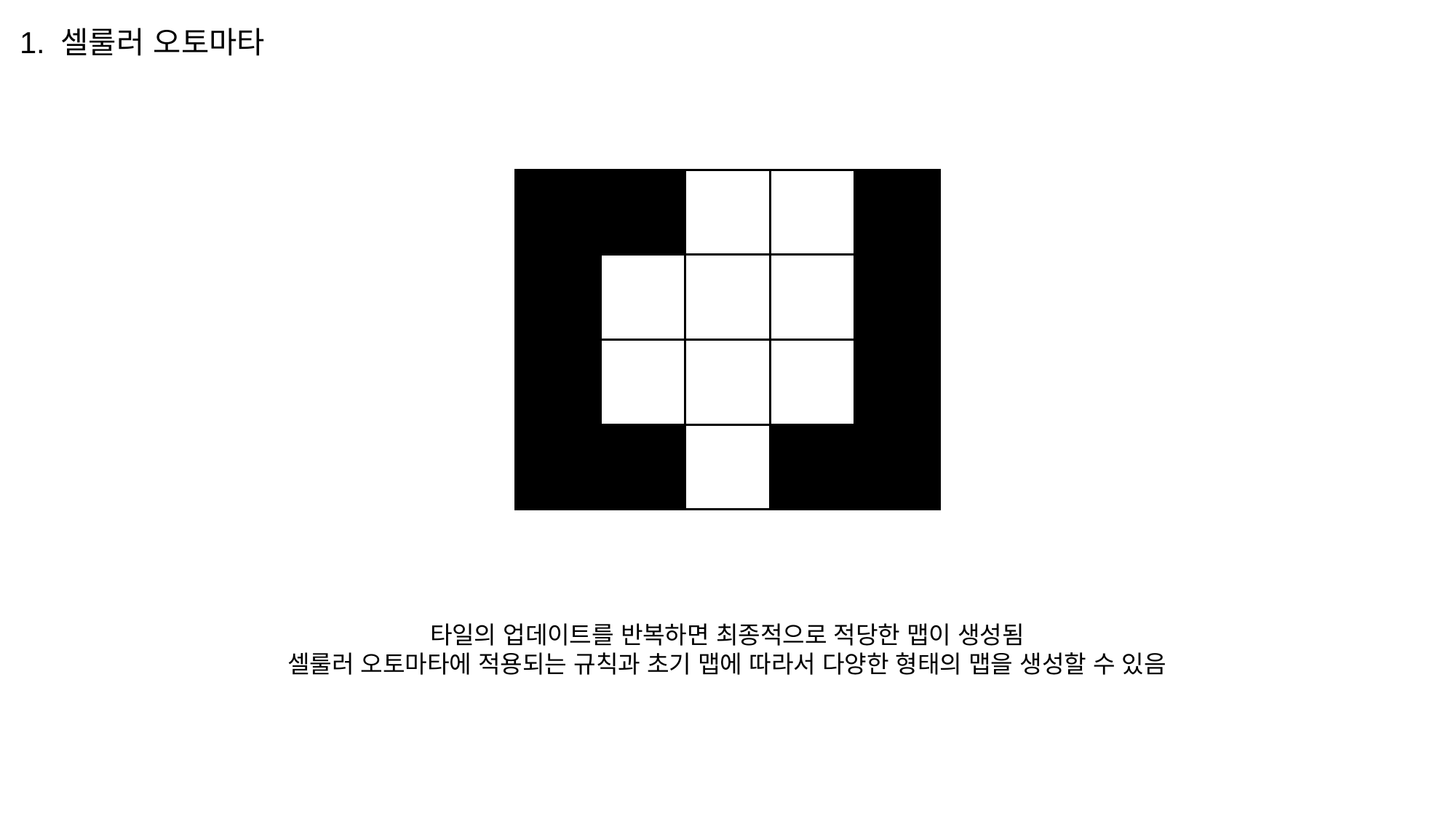

1. 셀룰러 오토마타

타일의 업데이트를 반복하면 최종적으로 적당한 맵이 생성됨
셀룰러 오토마타에 적용되는 규칙과 초기 맵에 따라서 다양한 형태의 맵을 생성할 수 있음